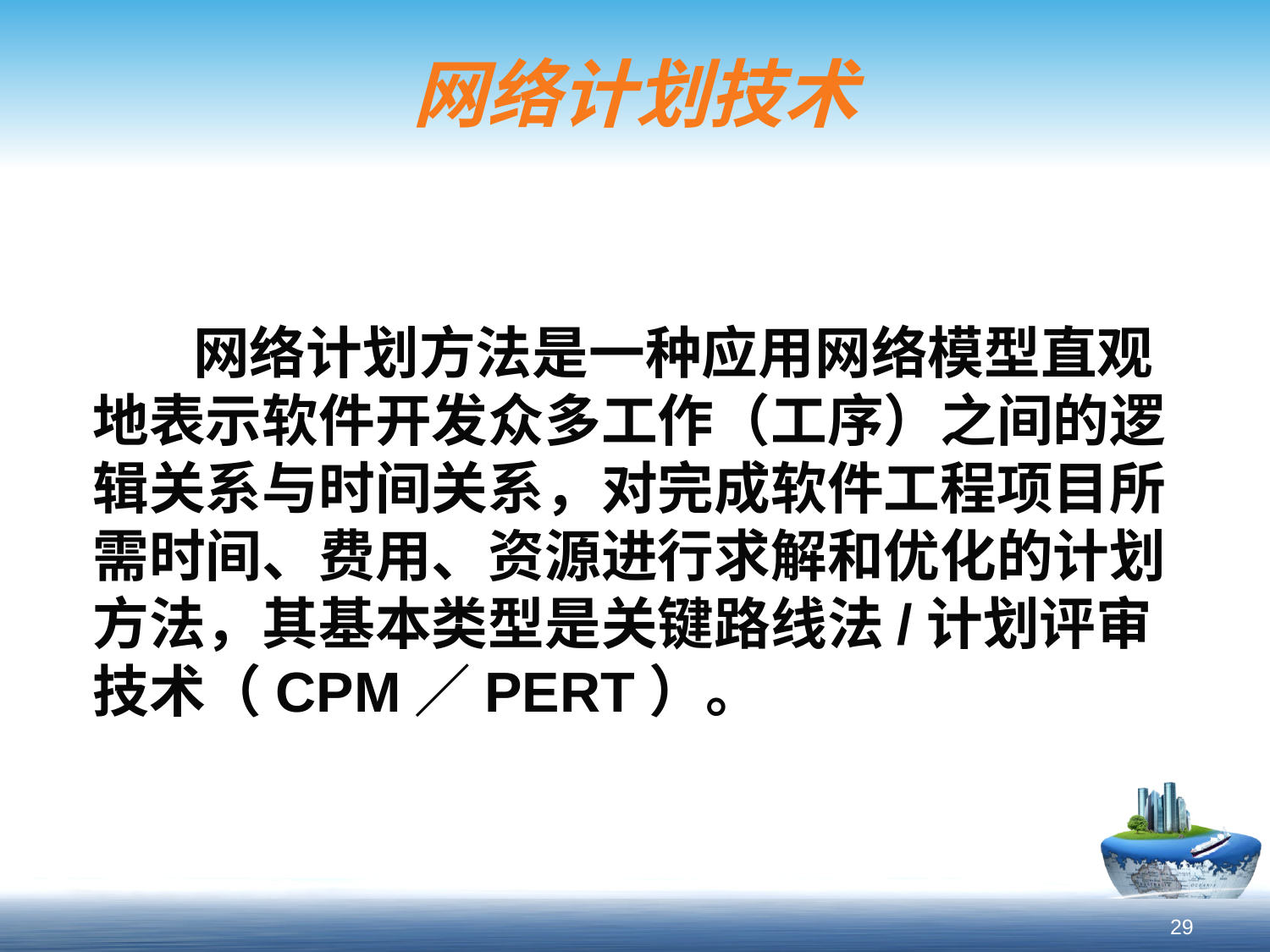

# 网络计划技术
网络计划方法是一种应用网络模型直观地表示软件开发众多工作（工序）之间的逻辑关系与时间关系，对完成软件工程项目所需时间、费用、资源进行求解和优化的计划方法，其基本类型是关键路线法/计划评审技术（CPM／PERT）。
29